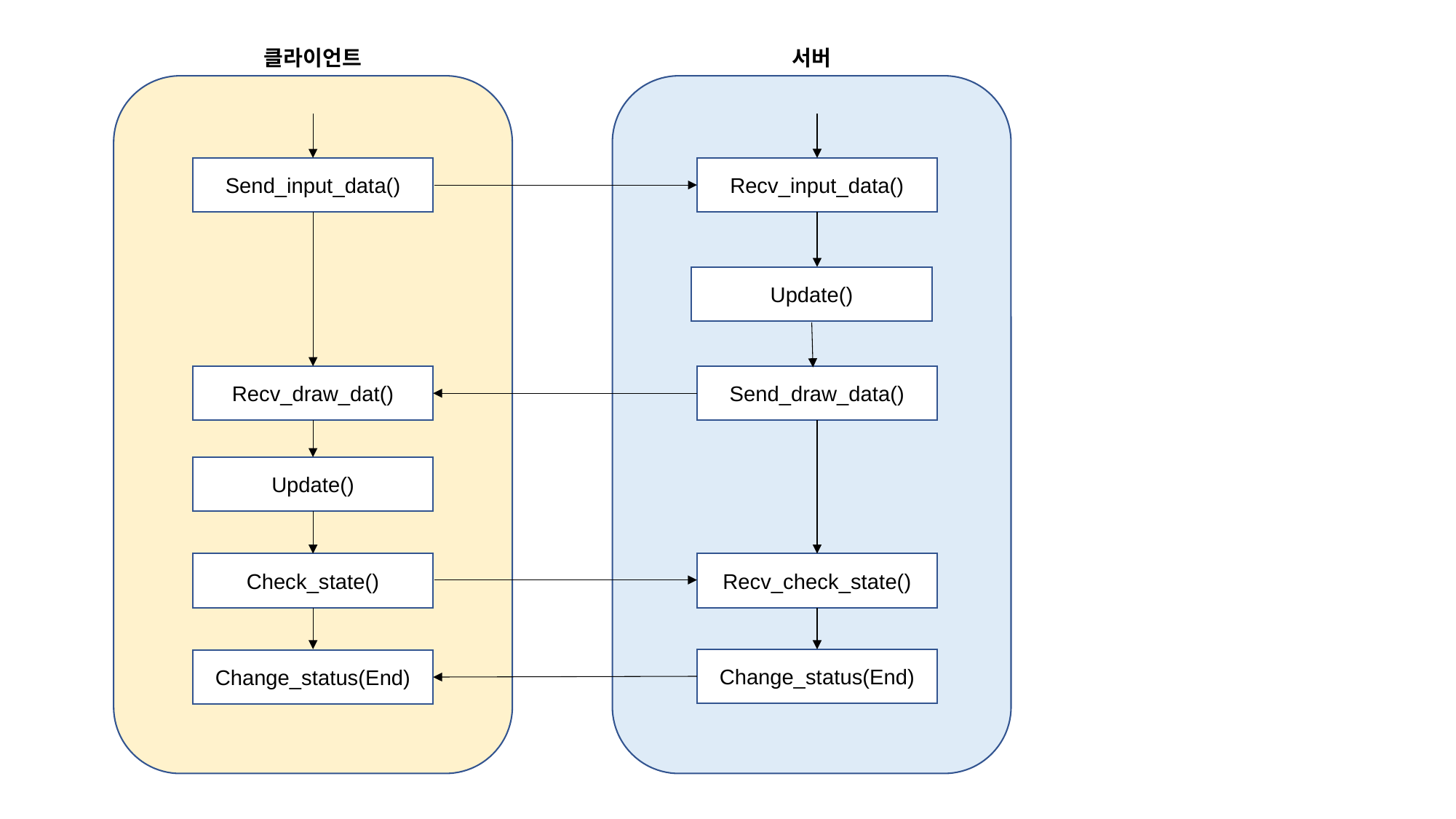

서버
클라이언트

Send_input_data()
Recv_input_data()
Update()
Recv_draw_dat()
Send_draw_data()
Update()
Check_state()
Recv_check_state()
Change_status(End)
Change_status(End)